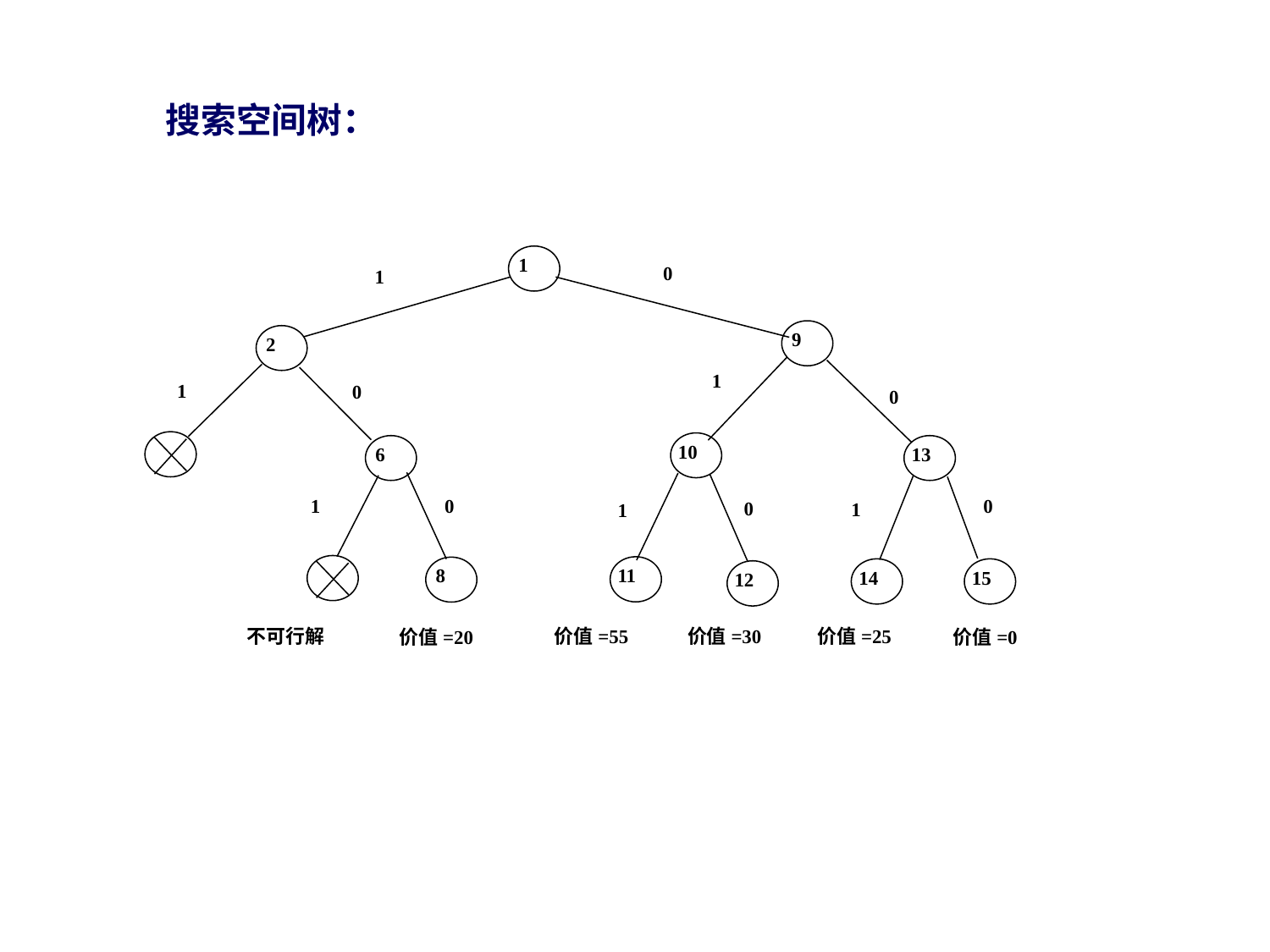

搜索空间树：

1
0
1

9
2

1
1
0
0

10
6
13

1
0
0
0
1
1

11
8
14
15
12

不可行解
价值=55
价值=30
价值=25
价值=20
价值=0